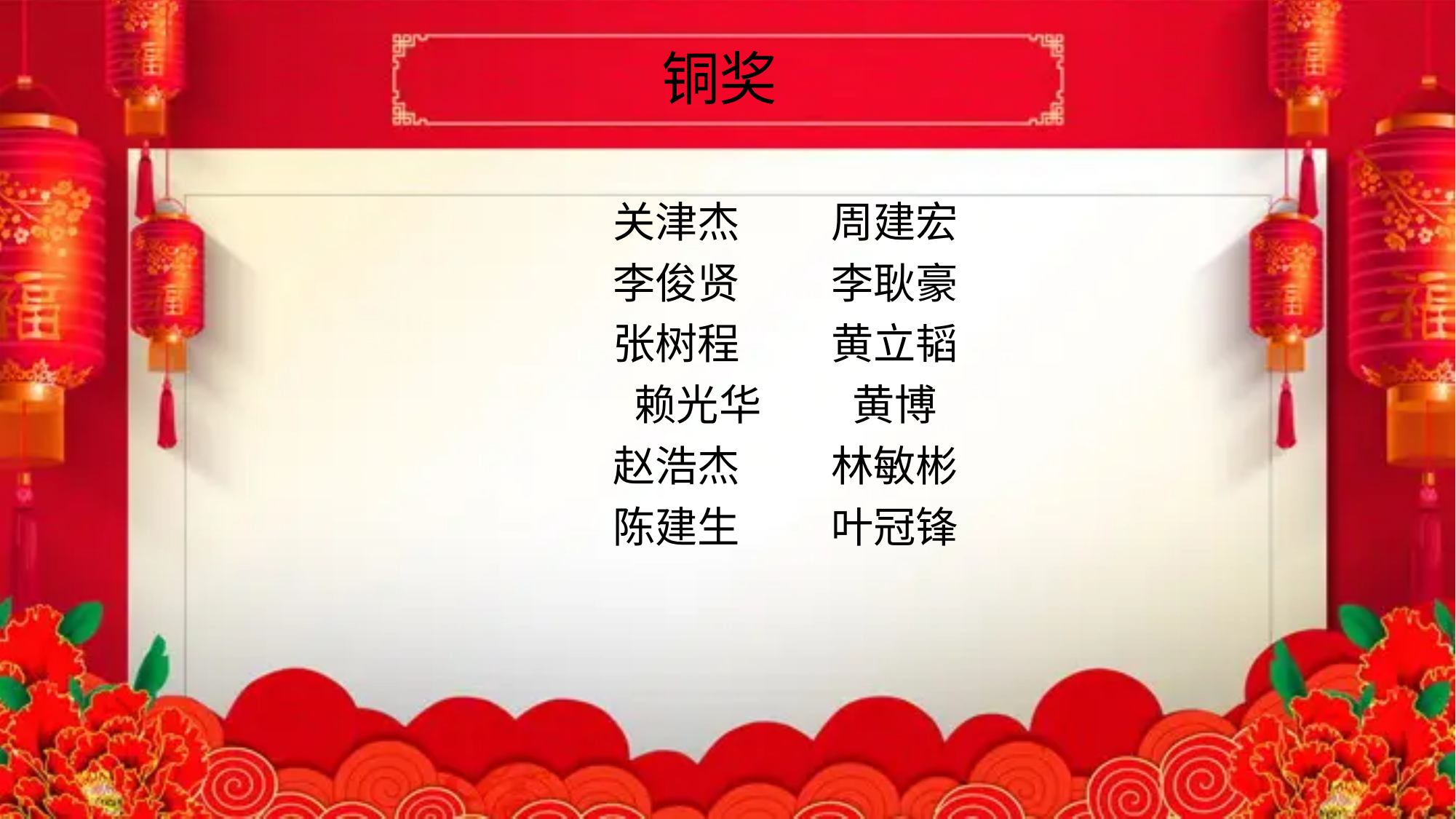

# 铜奖
	关津杰 	周建宏
	李俊贤 	李耿豪
	张树程 	黄立韬
	赖光华 	黄博
	赵浩杰 	林敏彬
	陈建生 	叶冠锋